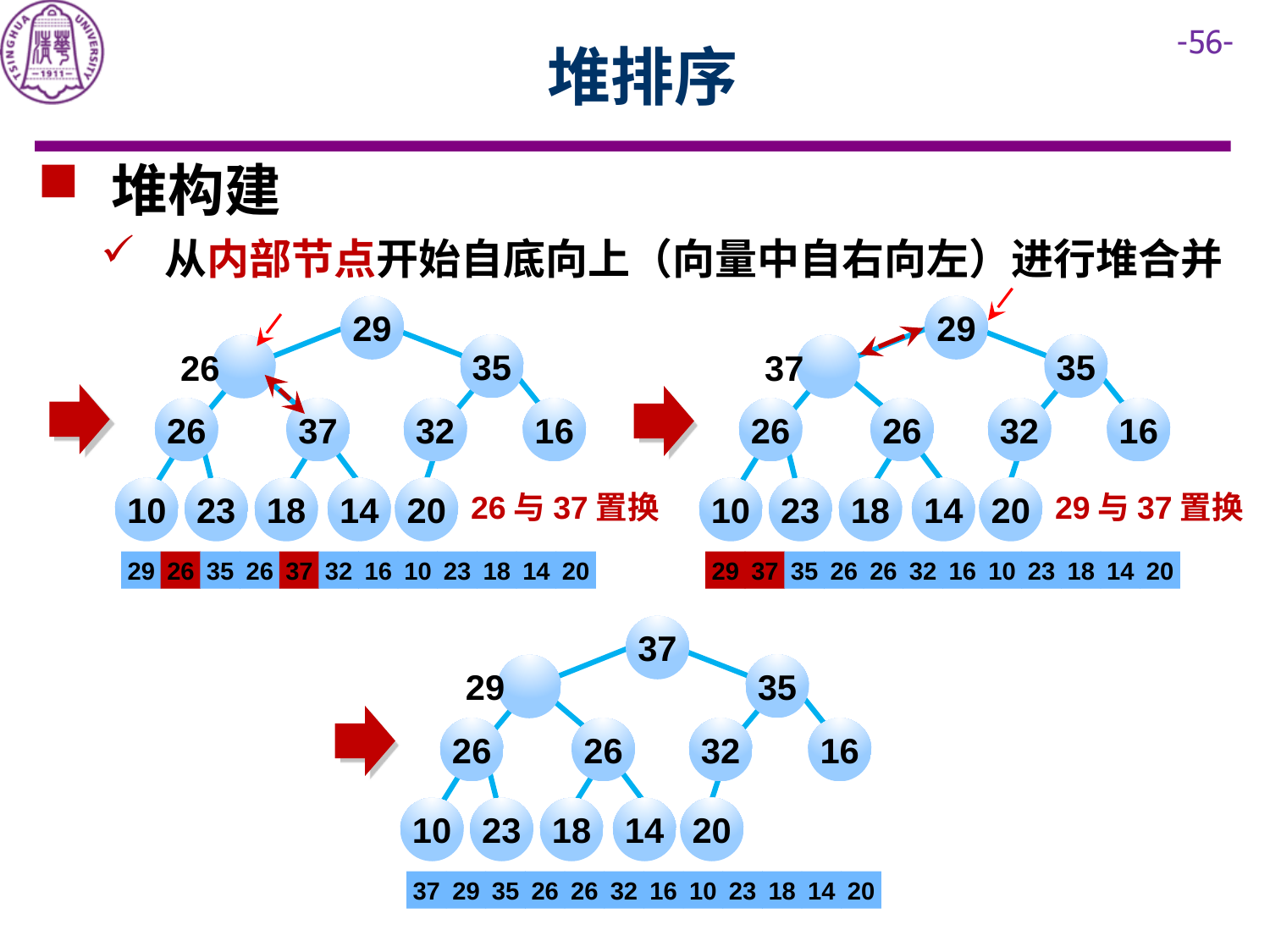

# 堆排序
 堆构建
从内部节点开始自底向上（向量中自右向左）进行堆合并
29
29

35
35
26
37

26
37
32
16
26
26
32
16

10
23
18
14
20
10
23
18
14
20
26与37置换
29与37置换
29
26
35
26
37
32
16
10
23
18
14
20
29
37
35
26
26
32
16
10
23
18
14
20
37

35
29

26
26
32
16

10
23
18
14
20
37
29
35
26
26
32
16
10
23
18
14
20